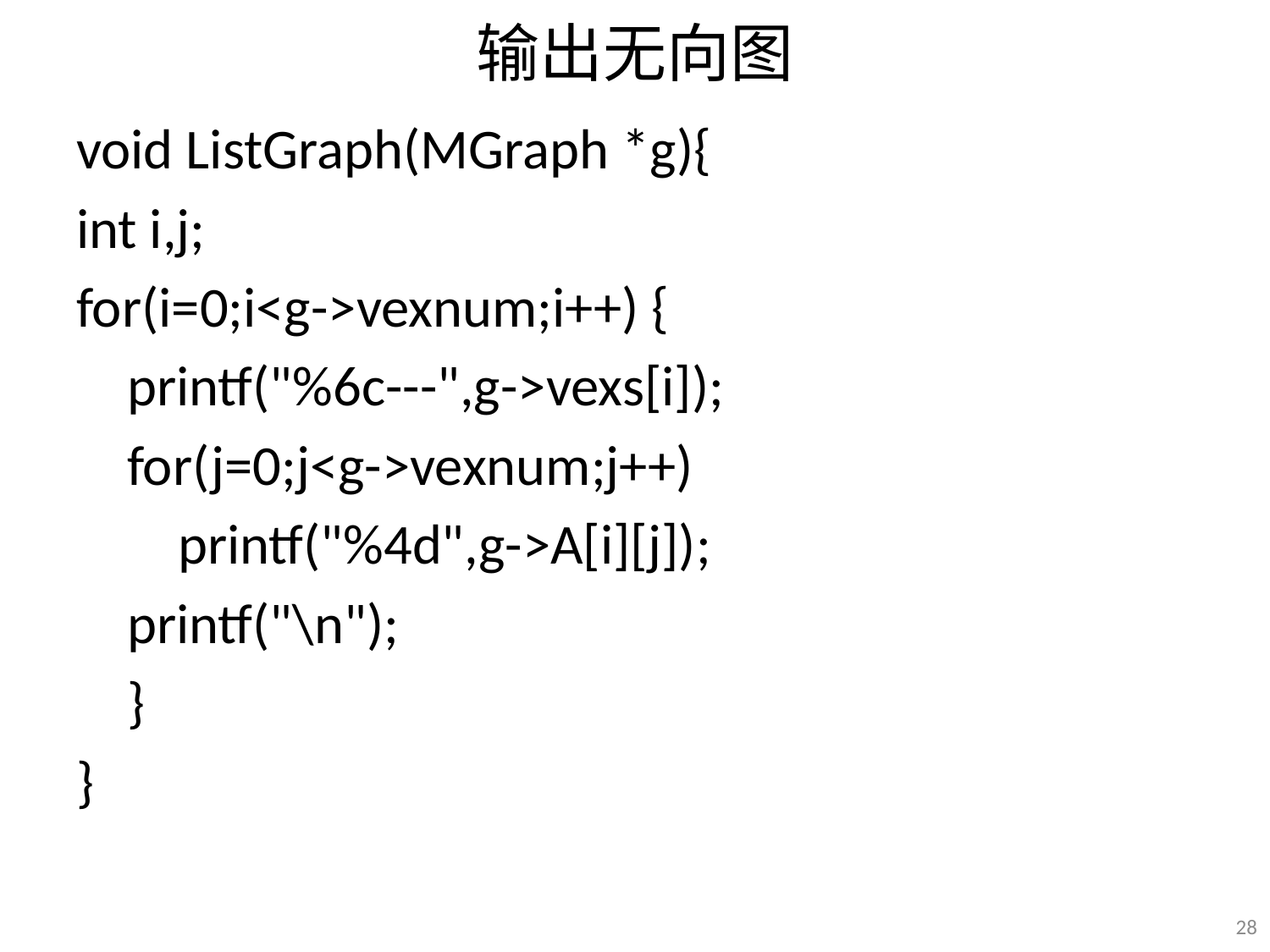

# 输出无向图
void ListGraph(MGraph *g){
int i,j;
for(i=0;i<g->vexnum;i++) {
    printf("%6c---",g->vexs[i]);
    for(j=0;j<g->vexnum;j++)
        printf("%4d",g->A[i][j]);
    printf("\n");
    }
}
28